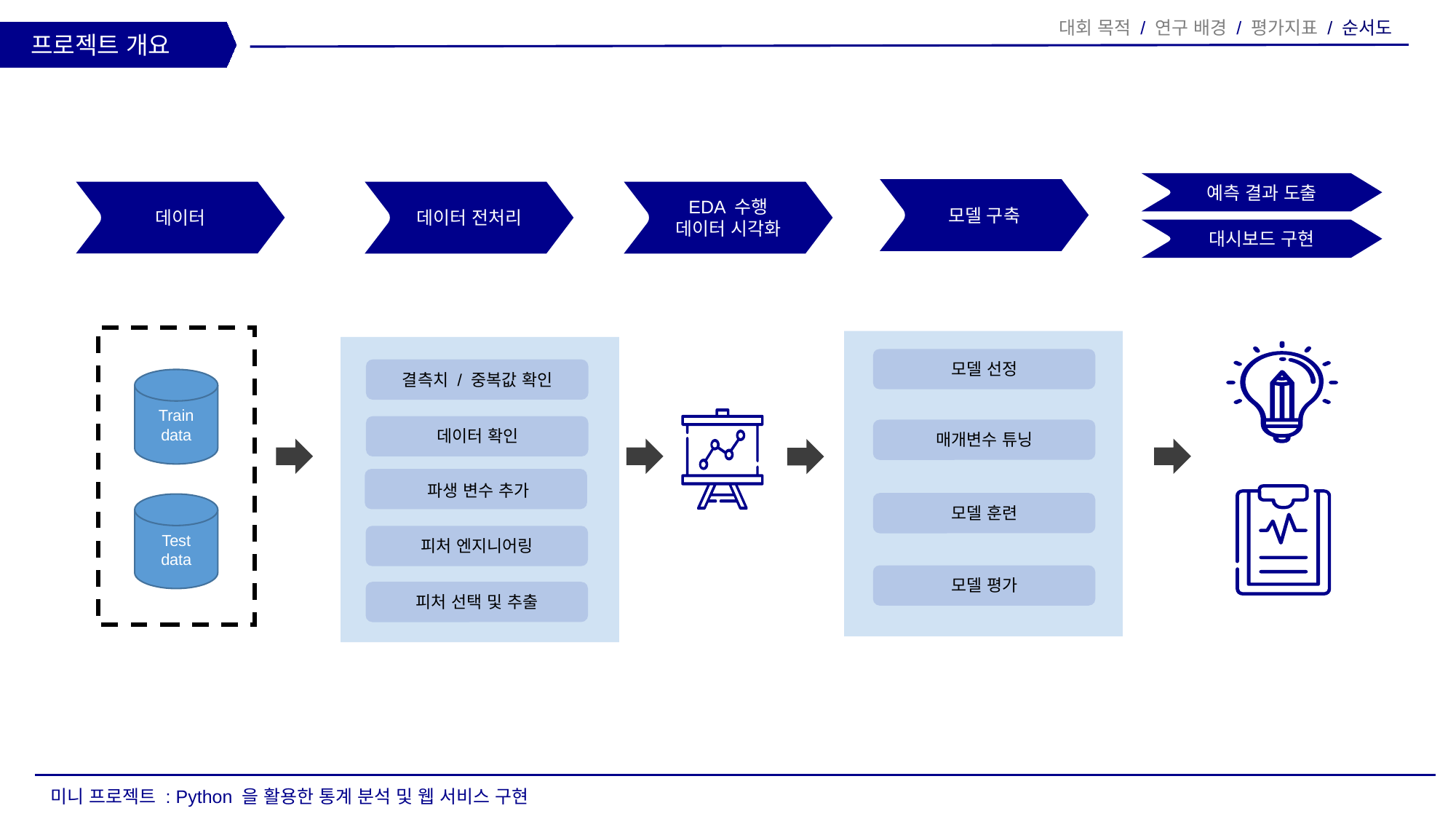

대회 목적 / 연구 배경 / 평가지표 / 순서도

프로젝트 개요
예측 결과 도출
모델 구축
데이터
데이터 전처리
EDA 수행
데이터 시각화
대시보드 구현

모델 선정

결측치 / 중복값 확인
Train data
Test data

데이터 확인

매개변수 튜닝

파생 변수 추가

모델 훈련

피처 엔지니어링

모델 평가

피처 선택 및 추출
미니 프로젝트 : Python 을 활용한 통계 분석 및 웹 서비스 구현